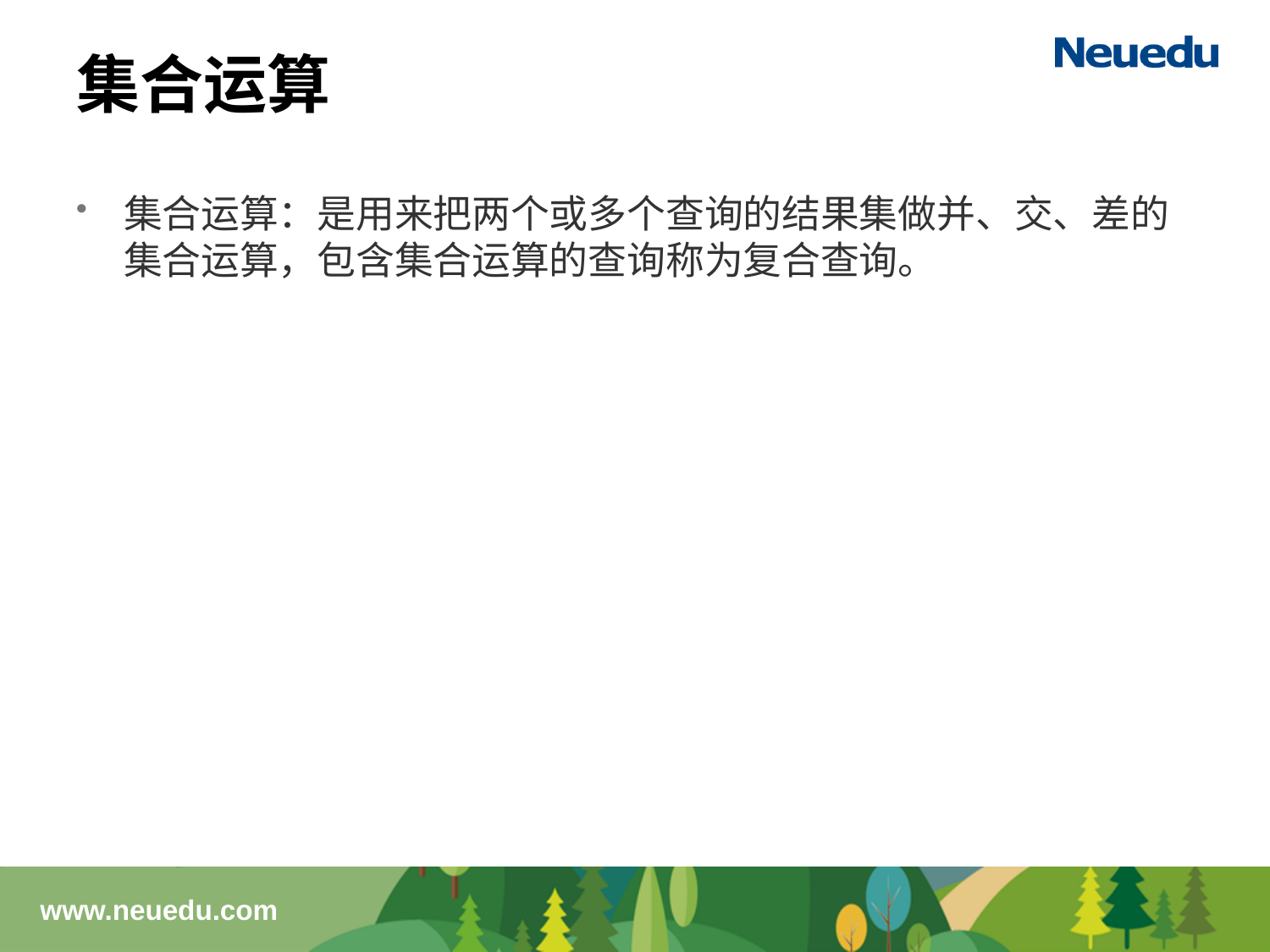

# 集合运算
集合运算：是用来把两个或多个查询的结果集做并、交、差的集合运算，包含集合运算的查询称为复合查询。